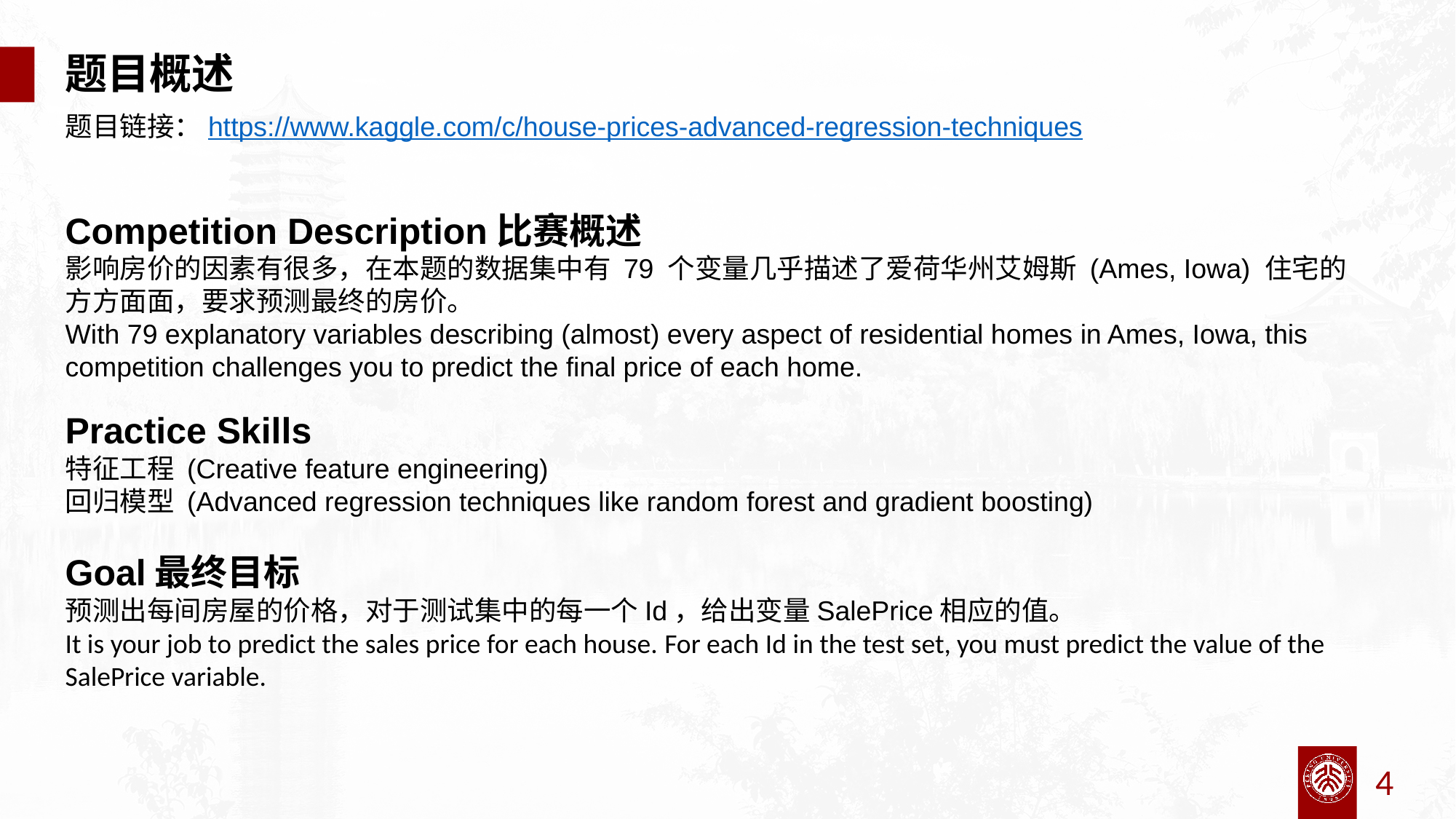

题目概述

题目链接：https://www.kaggle.com/c/house-prices-advanced-regression-techniques

Competition Description比赛概述
影响房价的因素有很多，在本题的数据集中有 79 个变量几乎描述了爱荷华州艾姆斯 (Ames, Iowa) 住宅的方方面面，要求预测最终的房价。
With 79 explanatory variables describing (almost) every aspect of residential homes in Ames, Iowa, this competition challenges you to predict the final price of each home.

Practice Skills
特征工程 (Creative feature engineering)
回归模型 (Advanced regression techniques like random forest and gradient boosting)

Goal最终目标
预测出每间房屋的价格，对于测试集中的每一个Id，给出变量SalePrice相应的值。
It is your job to predict the sales price for each house. For each Id in the test set, you must predict the value of the SalePrice variable.
4